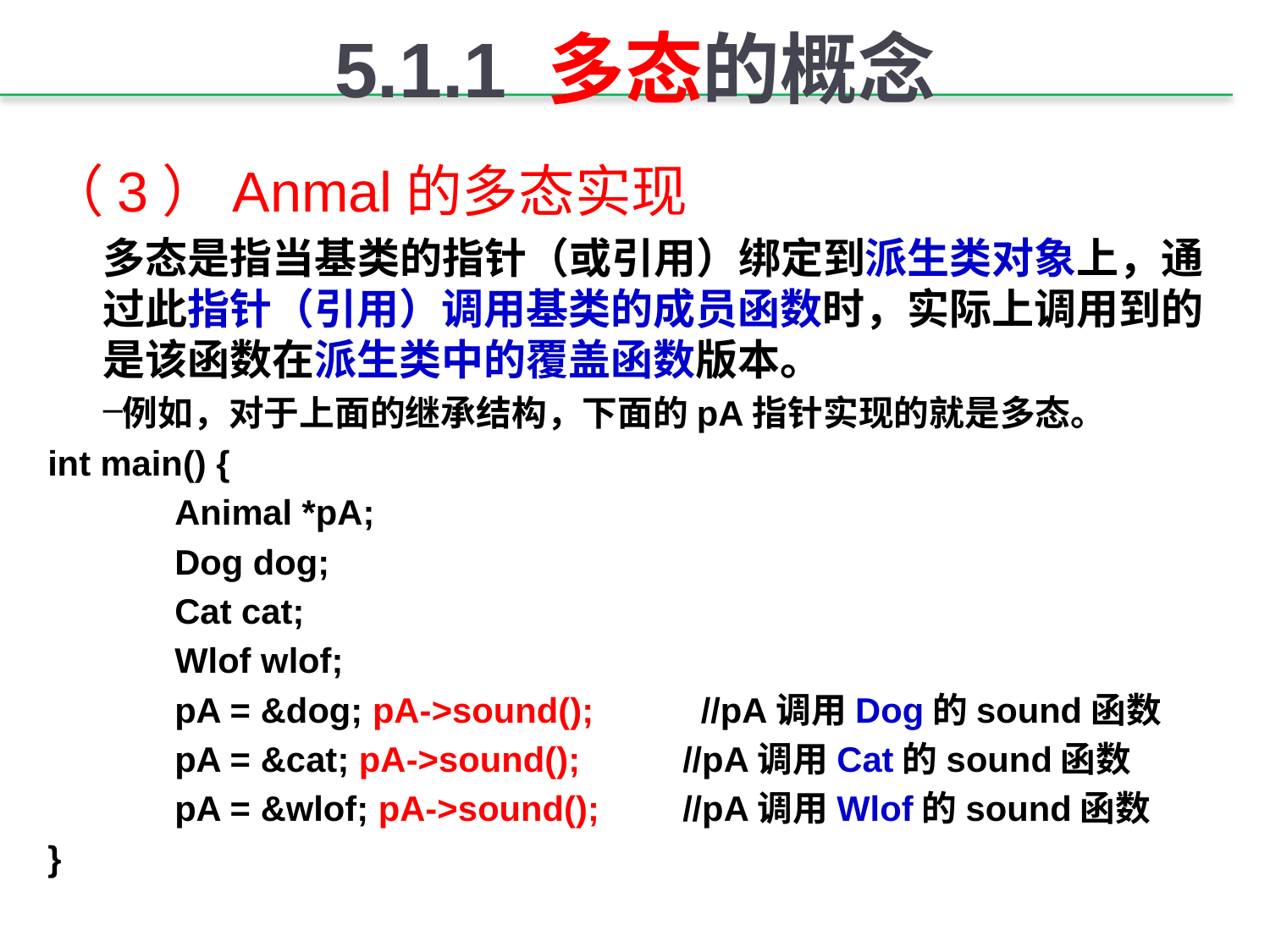

# 5.1.1 多态的概念
（3）Anmal的多态实现
多态是指当基类的指针（或引用）绑定到派生类对象上，通过此指针（引用）调用基类的成员函数时，实际上调用到的是该函数在派生类中的覆盖函数版本。
例如，对于上面的继承结构，下面的pA指针实现的就是多态。
int main() {
	Animal *pA;
	Dog dog;
	Cat cat;
	Wlof wlof;
	pA = &dog; pA->sound();           //pA调用Dog的sound函数
	pA = &cat; pA->sound();  	//pA调用Cat的sound函数
	pA = &wlof; pA->sound();	//pA调用Wlof的sound函数
}